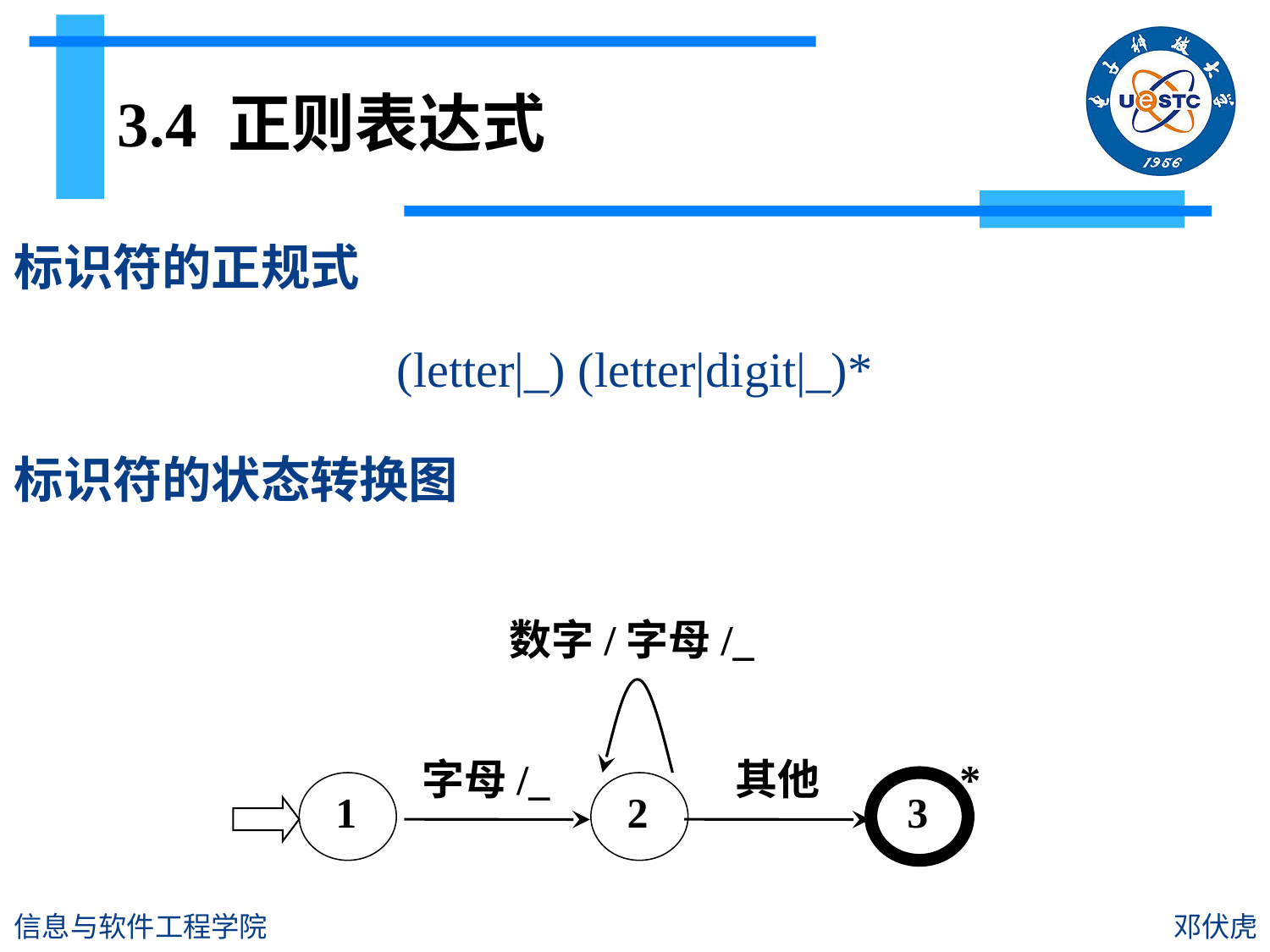

# 3.4 正则表达式
标识符的正规式
(letter|_) (letter|digit|_)*
标识符的状态转换图

数字/字母/_

字母/_
其他
*
1
2
3

29
信息与软件工程学院
邓伏虎